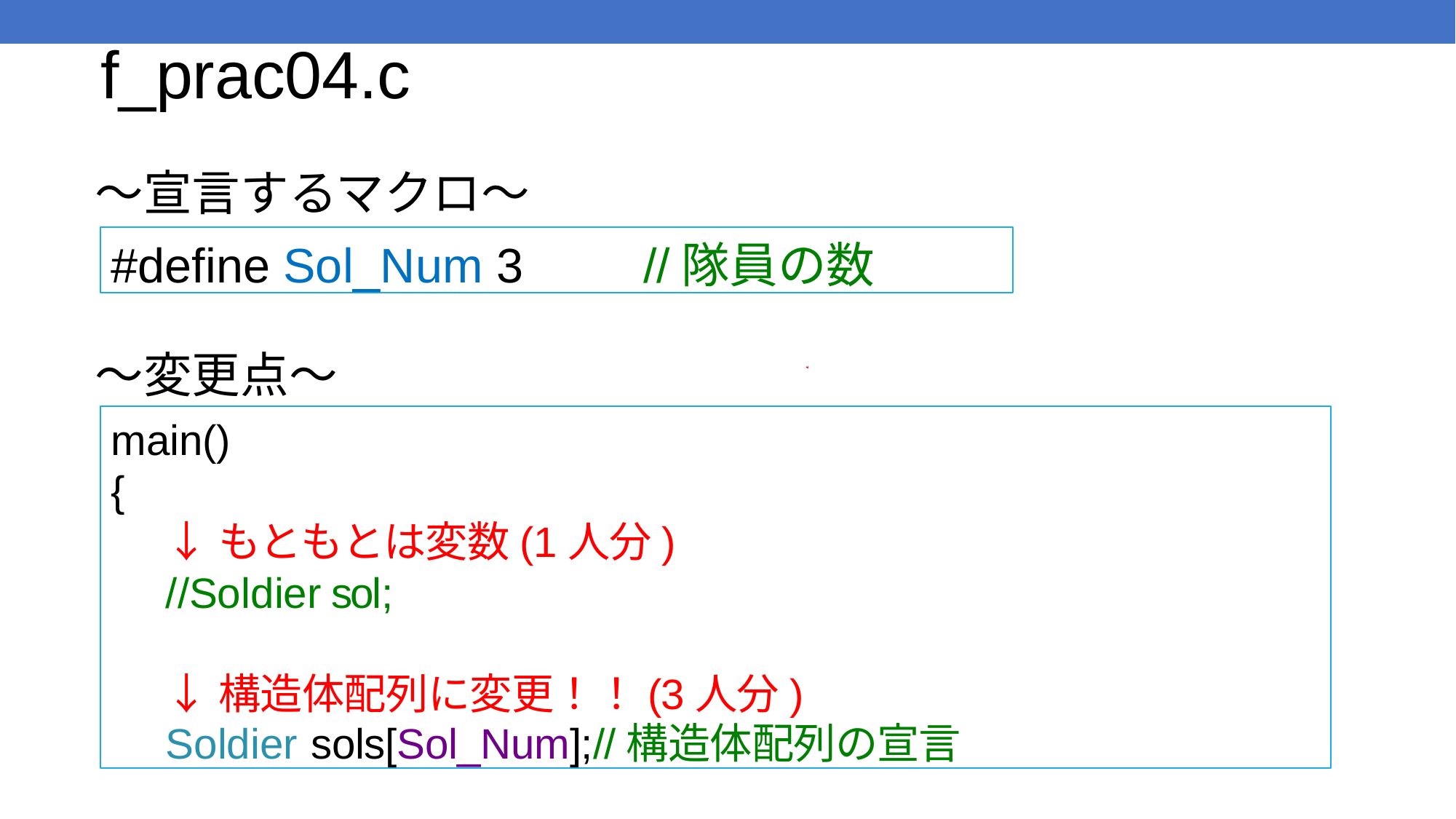

# f_prac04.c
～宣言するマクロ～
#define Sol_Num 3　　//隊員の数
～変更点～

main()
{
↓もともとは変数(1人分)
//Soldier sol;
↓構造体配列に変更！！(3人分)
Soldier sols[Sol_Num];//構造体配列の宣言